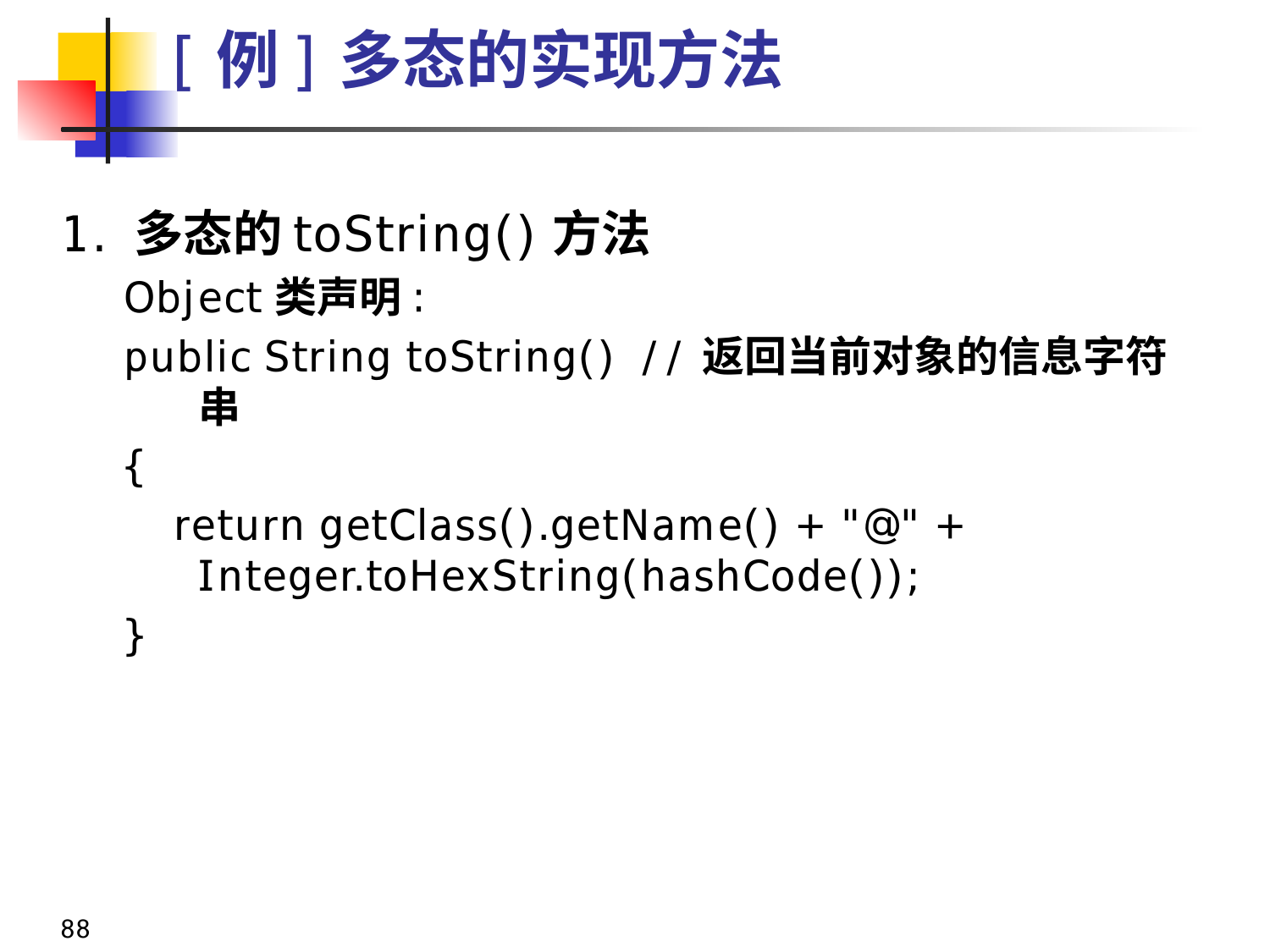

# [例]多态的实现方法
1. 多态的toString()方法
Object类声明:
public String toString()  //返回当前对象的信息字符串
{
    return getClass().getName() + "@" + Integer.toHexString(hashCode());
}
88